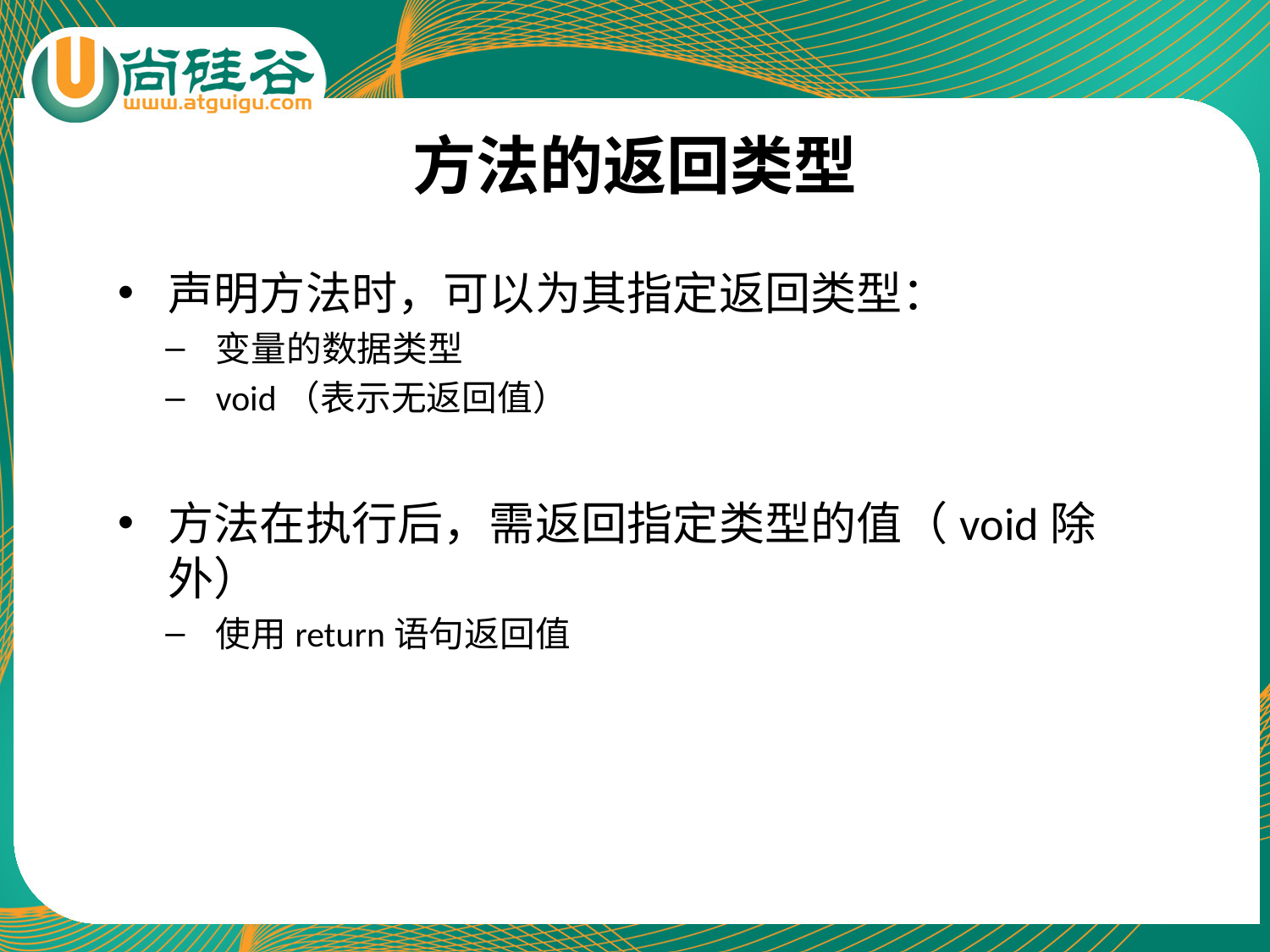

# 方法的返回类型
声明方法时，可以为其指定返回类型：
变量的数据类型
void（表示无返回值）

方法在执行后，需返回指定类型的值（void除外）
使用return语句返回值